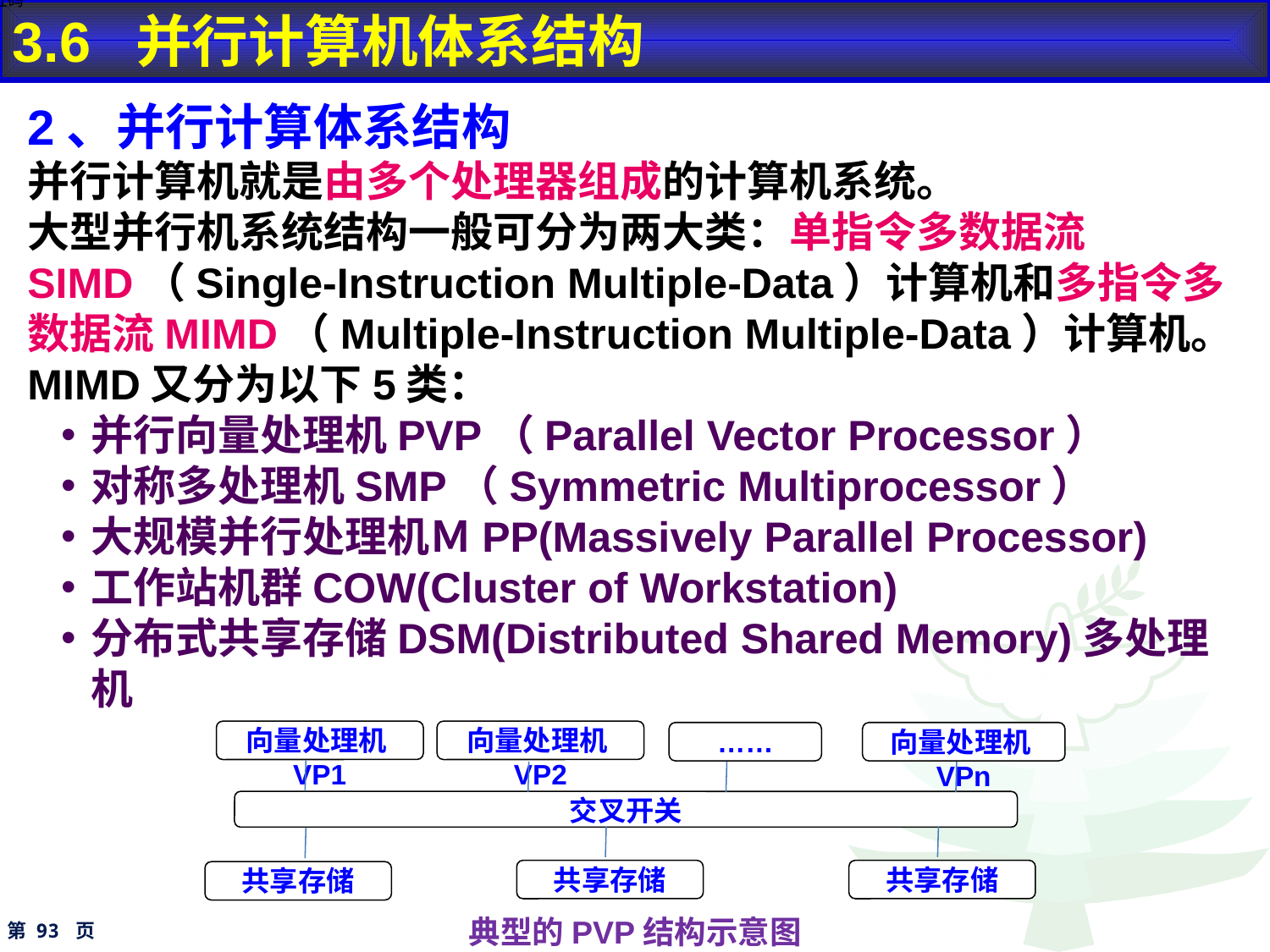

3.6  并行计算机体系结构

地址码
2、并行计算体系结构
并行计算机就是由多个处理器组成的计算机系统。
大型并行机系统结构一般可分为两大类：单指令多数据流SIMD（Single-Instruction Multiple-Data）计算机和多指令多数据流MIMD（Multiple-Instruction Multiple-Data）计算机。
MIMD又分为以下5类：
并行向量处理机PVP（Parallel Vector Processor）
对称多处理机SMP（Symmetric Multiprocessor）
大规模并行处理机ＭPP(Massively Parallel Processor)
工作站机群COW(Cluster of Workstation)
分布式共享存储DSM(Distributed Shared Memory)多处理机
向量处理机VP1
向量处理机VP2
……
向量处理机VPn
交叉开关

共享存储
共享存储
共享存储
典型的PVP结构示意图